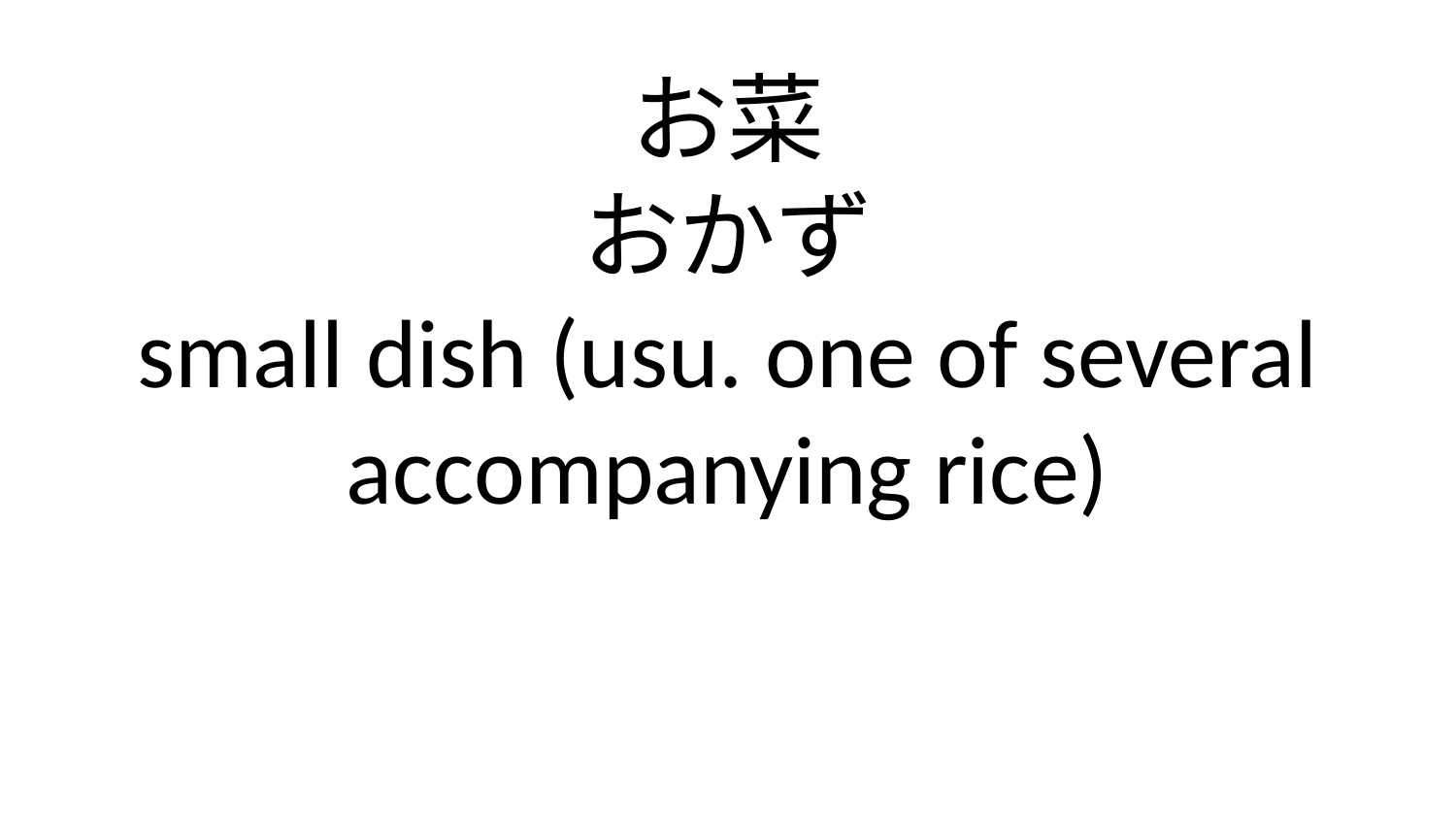

お菜
おかず
small dish (usu. one of several accompanying rice)